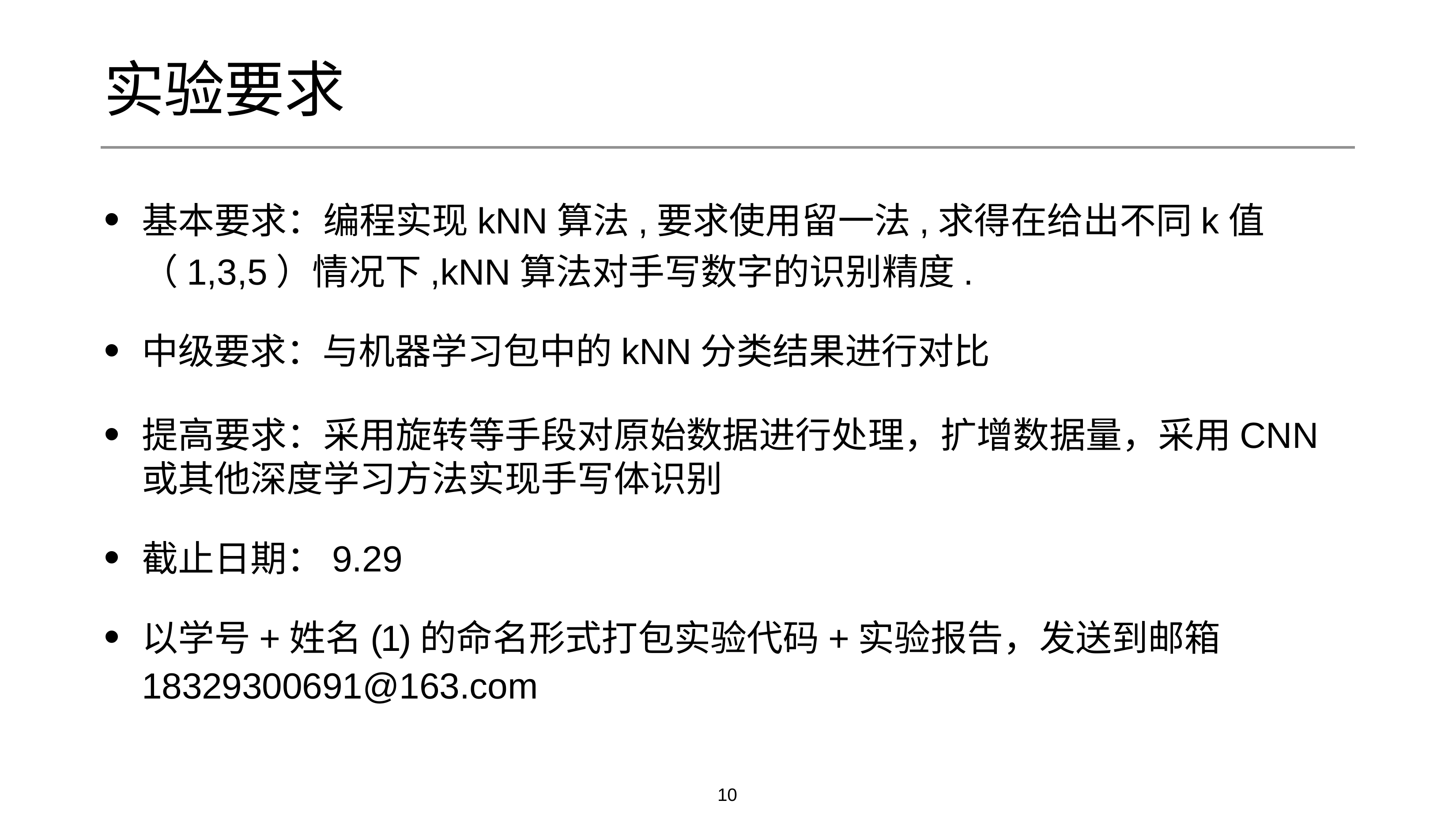

# 实验要求

基本要求：编程实现kNN算法,要求使用留一法,求得在给出不同k值（1,3,5）情况下,kNN算法对⼿写数字的识别精度.

中级要求：与机器学习包中的kNN分类结果进行对比

提⾼要求：采用旋转等手段对原始数据进行处理，扩增数据量，采用CNN或其他深度学习方法实现手写体识别

截⽌⽇期：9.29

以学号+姓名(1)的命名形式打包实验代码+实验报告，发送到邮箱
18329300691@163.com
10